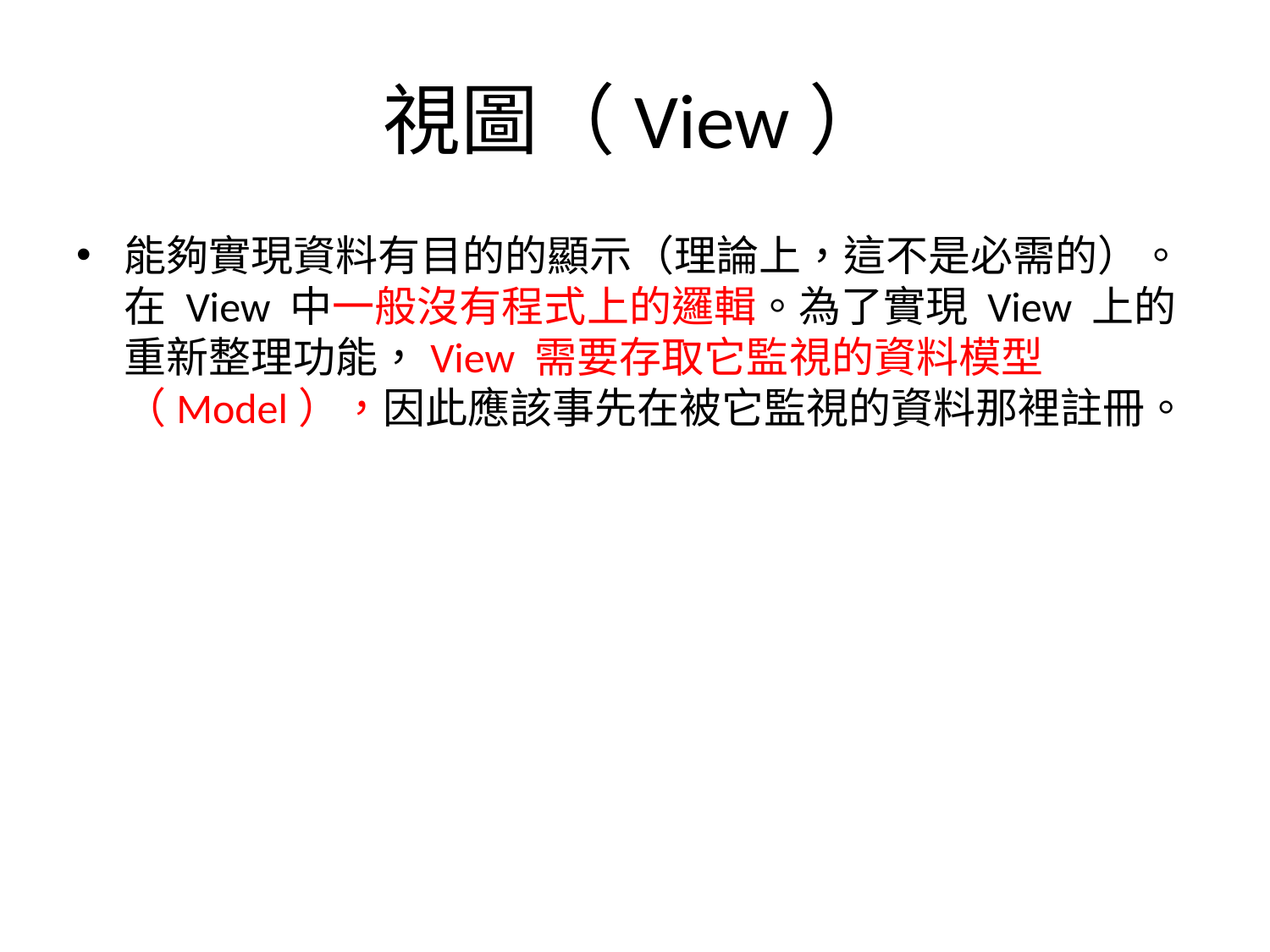

# 視圖（View）
能夠實現資料有目的的顯示（理論上，這不是必需的）。在 View 中一般沒有程式上的邏輯。為了實現 View 上的重新整理功能，View 需要存取它監視的資料模型（Model），因此應該事先在被它監視的資料那裡註冊。